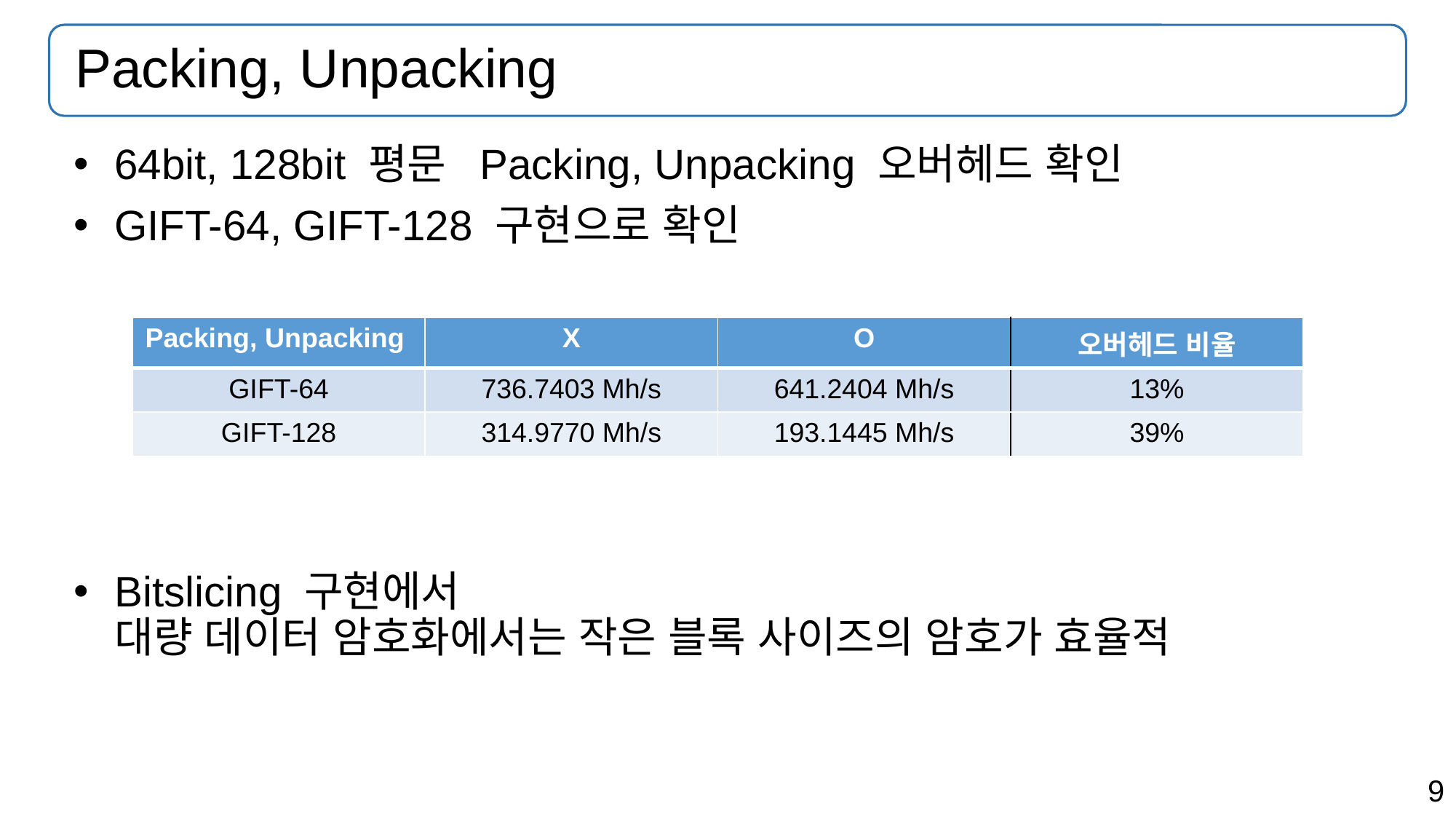

# Packing, Unpacking
64bit, 128bit 평문  Packing, Unpacking 오버헤드 확인
GIFT-64, GIFT-128 구현으로 확인

Bitslicing 구현에서
대량 데이터 암호화에서는 작은 블록 사이즈의 암호가 효율적

| Packing, Unpacking | X | O | 오버헤드 비율 |
| --- | --- | --- | --- |
| GIFT-64 | 736.7403 Mh/s | 641.2404 Mh/s | 13% |
| GIFT-128 | 314.9770 Mh/s | 193.1445 Mh/s | 39% |